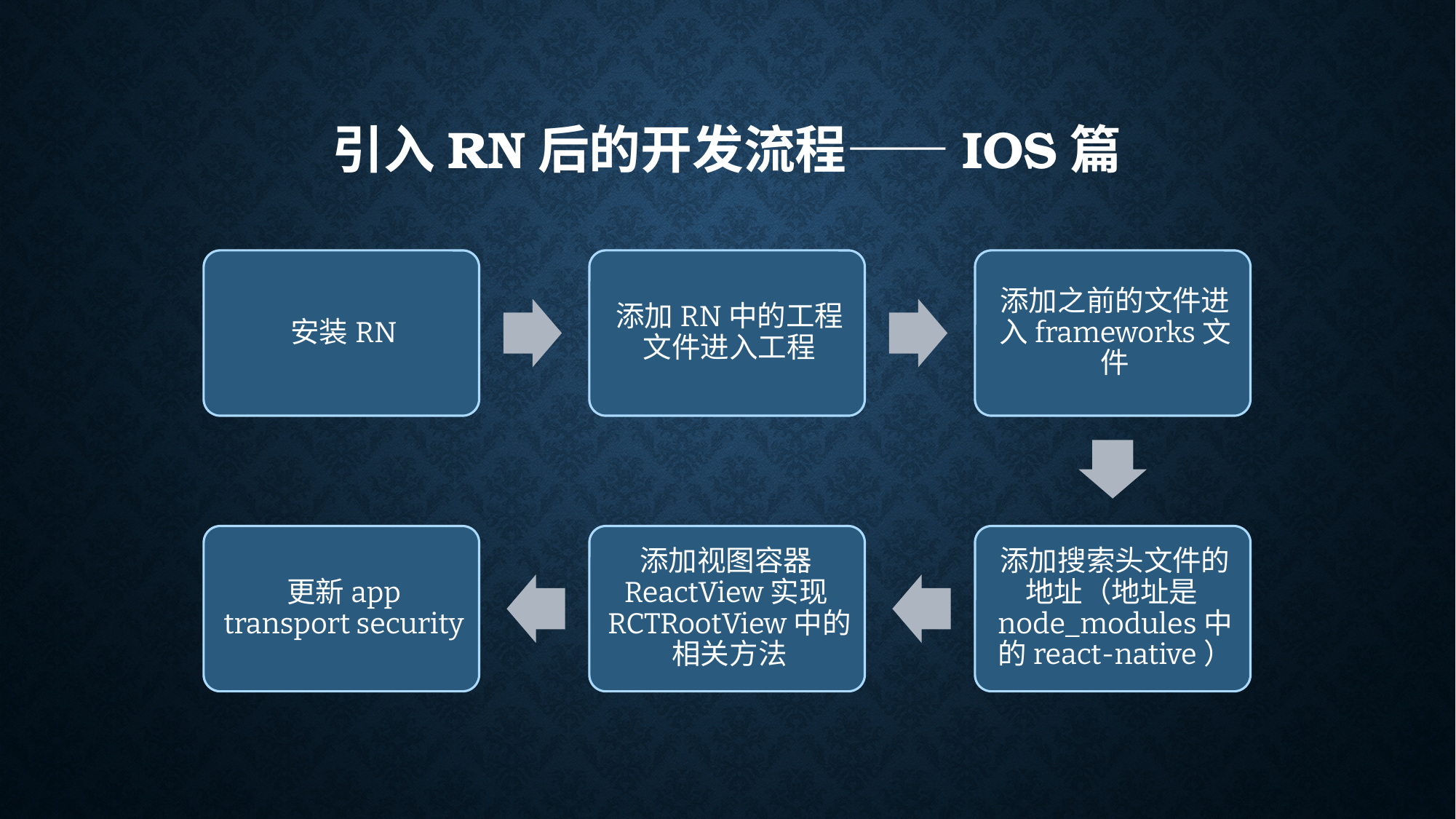

# 引入RN后的开发流程——IOS篇
安装RN

添加RN中的工程文件进入工程

添加之前的文件进入frameworks文件

添加搜索头文件的地址（地址是node_modules中的react-native）

添加视图容器ReactView实现RCTRootView中的相关方法

更新app transport security